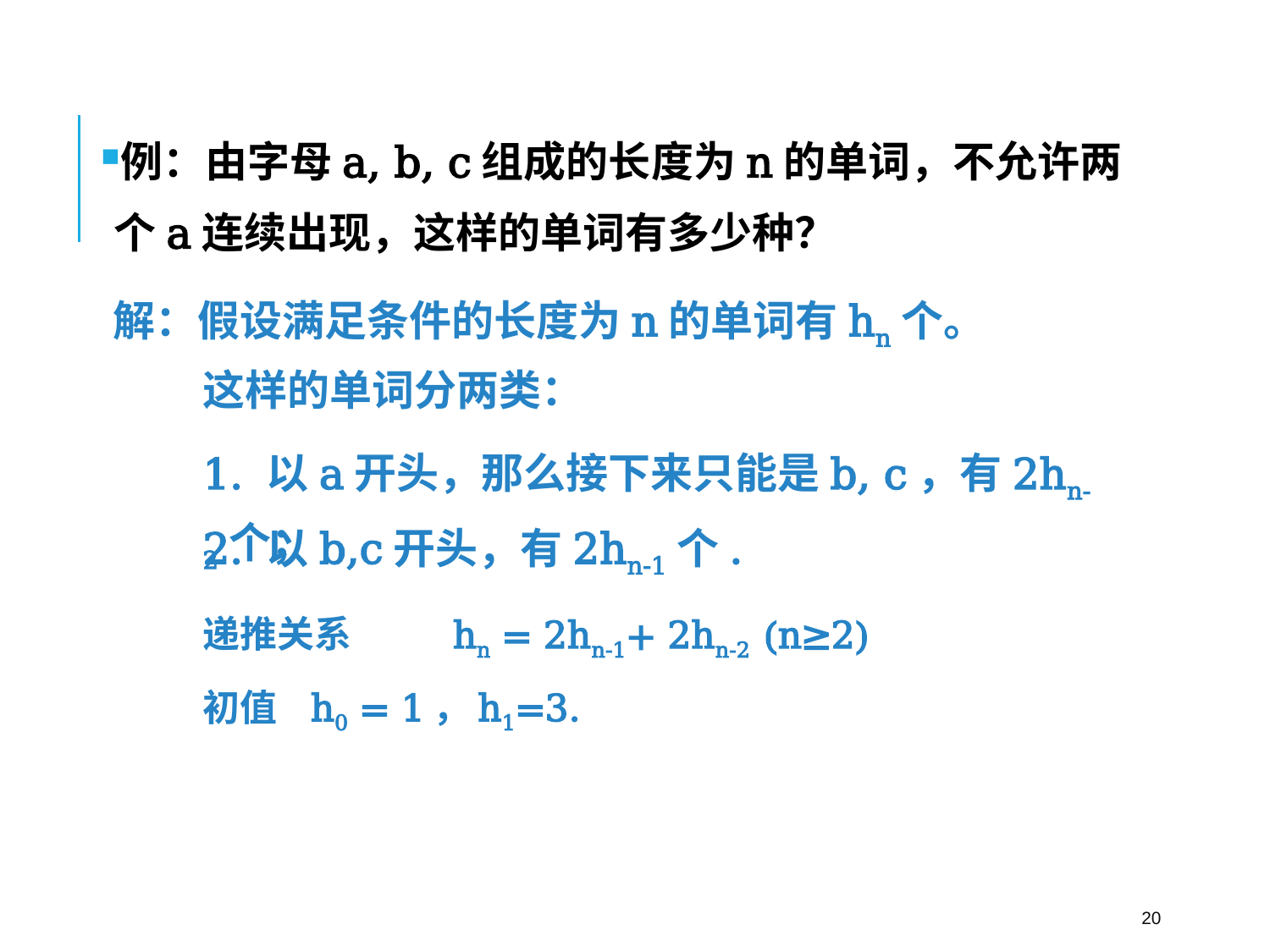

例：由字母a, b, c组成的长度为n的单词，不允许两个a连续出现，这样的单词有多少种？
解：假设满足条件的长度为n的单词有hn个。
这样的单词分两类：
1. 以a开头，那么接下来只能是b, c，有2hn-2个；
2. 以b,c开头，有2hn-1个.
递推关系           hn = 2hn-1+ 2hn-2 (n≥2)
初值   h0 = 1，h1=3.
20